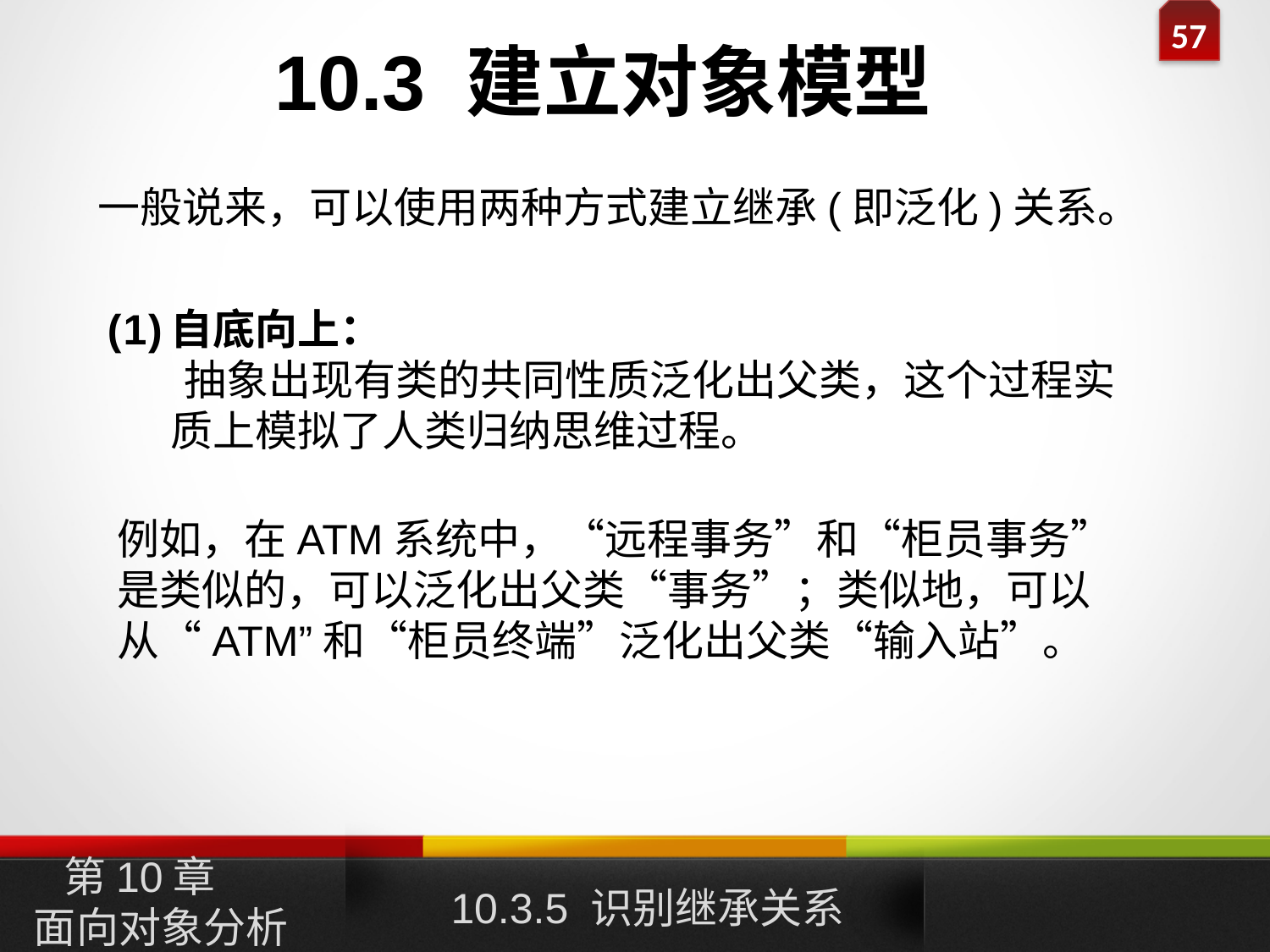

10.3 建立对象模型
一般说来，可以使用两种方式建立继承(即泛化)关系。
自底向上：
       抽象出现有类的共同性质泛化出父类，这个过程实质上模拟了人类归纳思维过程。
例如，在ATM系统中，“远程事务”和“柜员事务”是类似的，可以泛化出父类“事务”；类似地，可以从“ATM”和“柜员终端”泛化出父类“输入站”。

10.3.5 识别继承关系